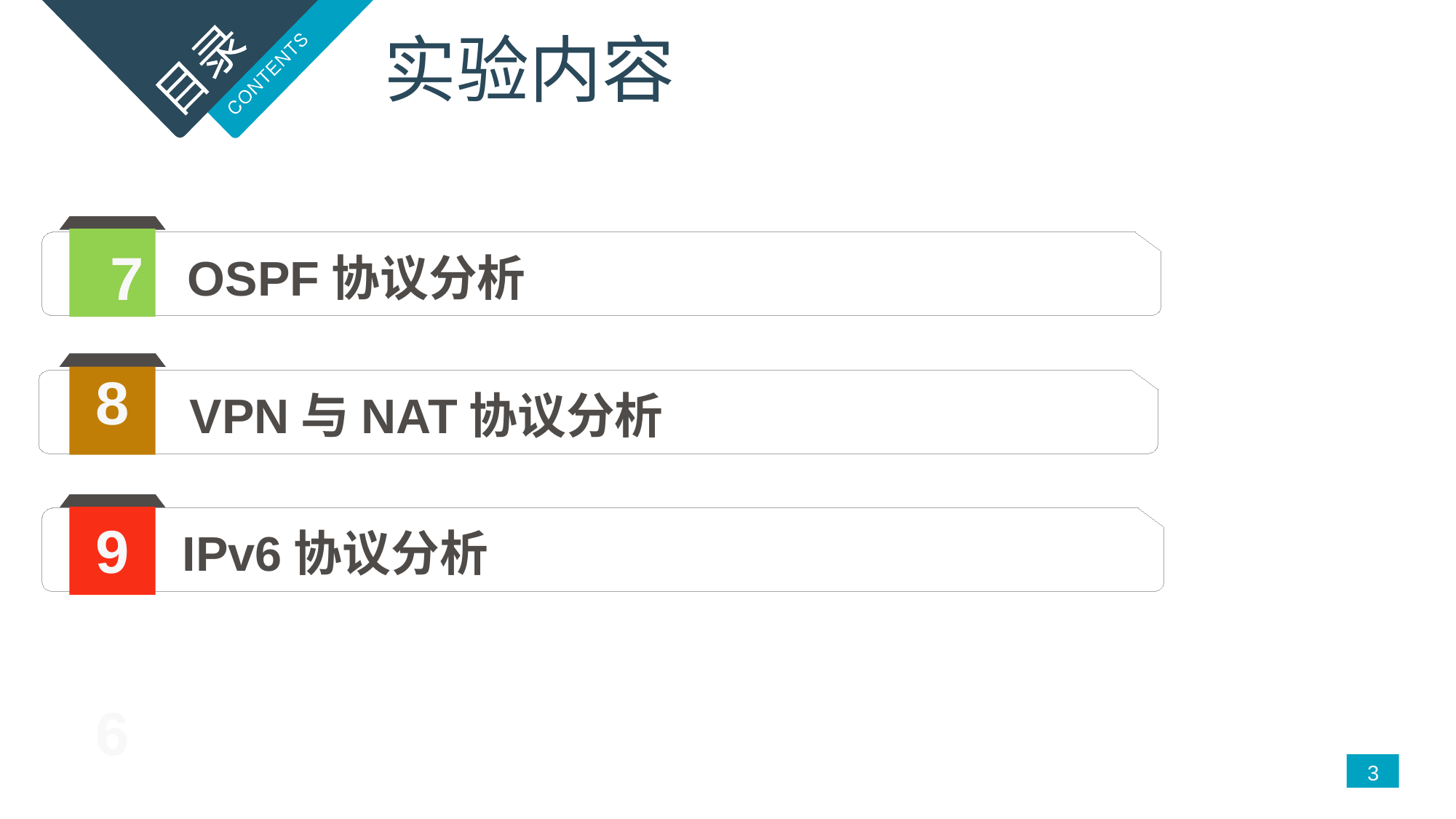

实验内容

7
OSPF协议分析

8

VPN与NAT协议分析

9

IPv6协议分析
6